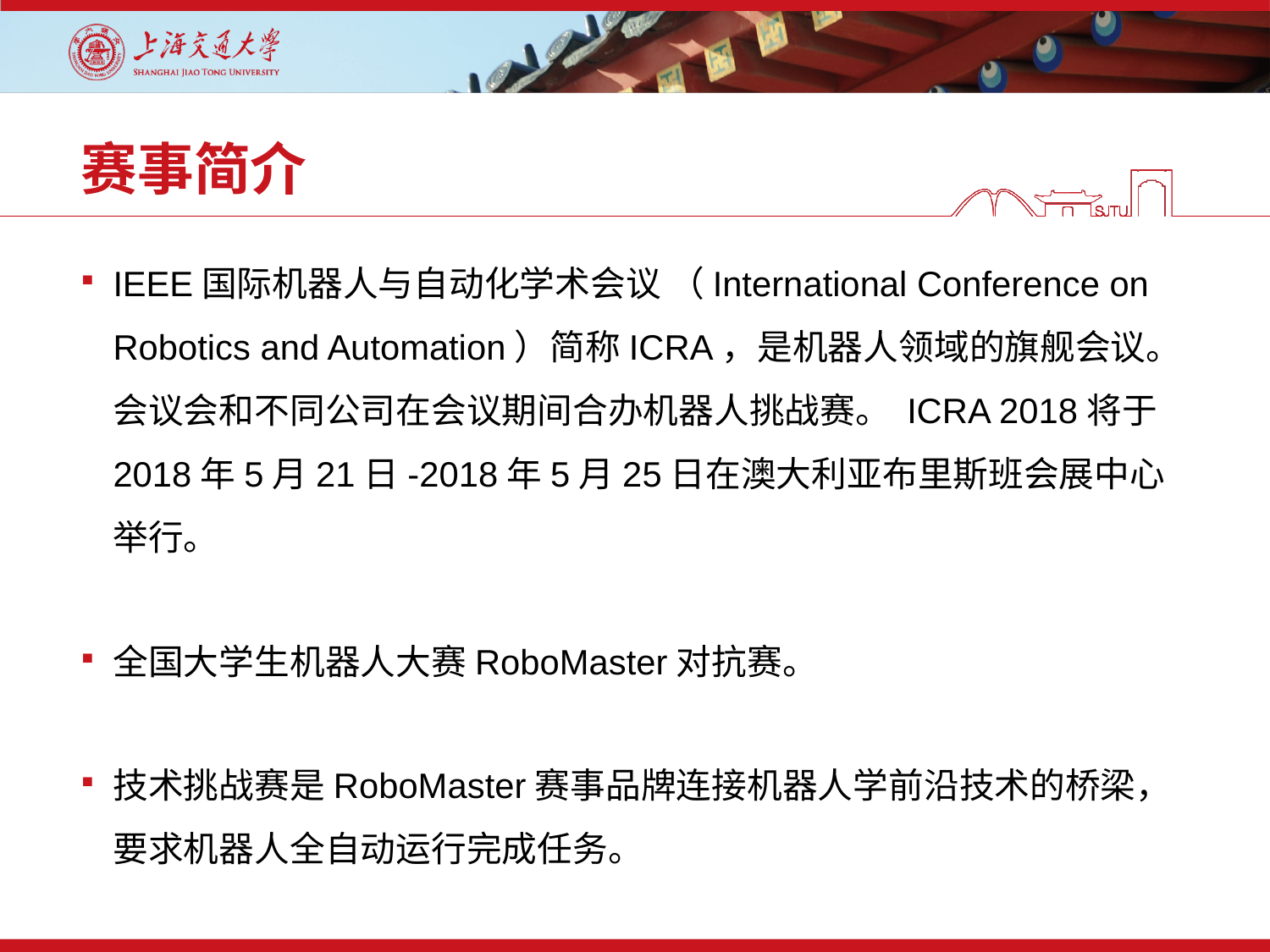

# 赛事简介
IEEE国际机器人与自动化学术会议 （International Conference on Robotics and Automation）简称ICRA，是机器人领域的旗舰会议。会议会和不同公司在会议期间合办机器人挑战赛。 ICRA 2018将于2018年5月21日-2018年5月25日在澳大利亚布里斯班会展中心举行。

全国大学生机器人大赛RoboMaster对抗赛。

技术挑战赛是RoboMaster赛事品牌连接机器人学前沿技术的桥梁，要求机器人全自动运行完成任务。